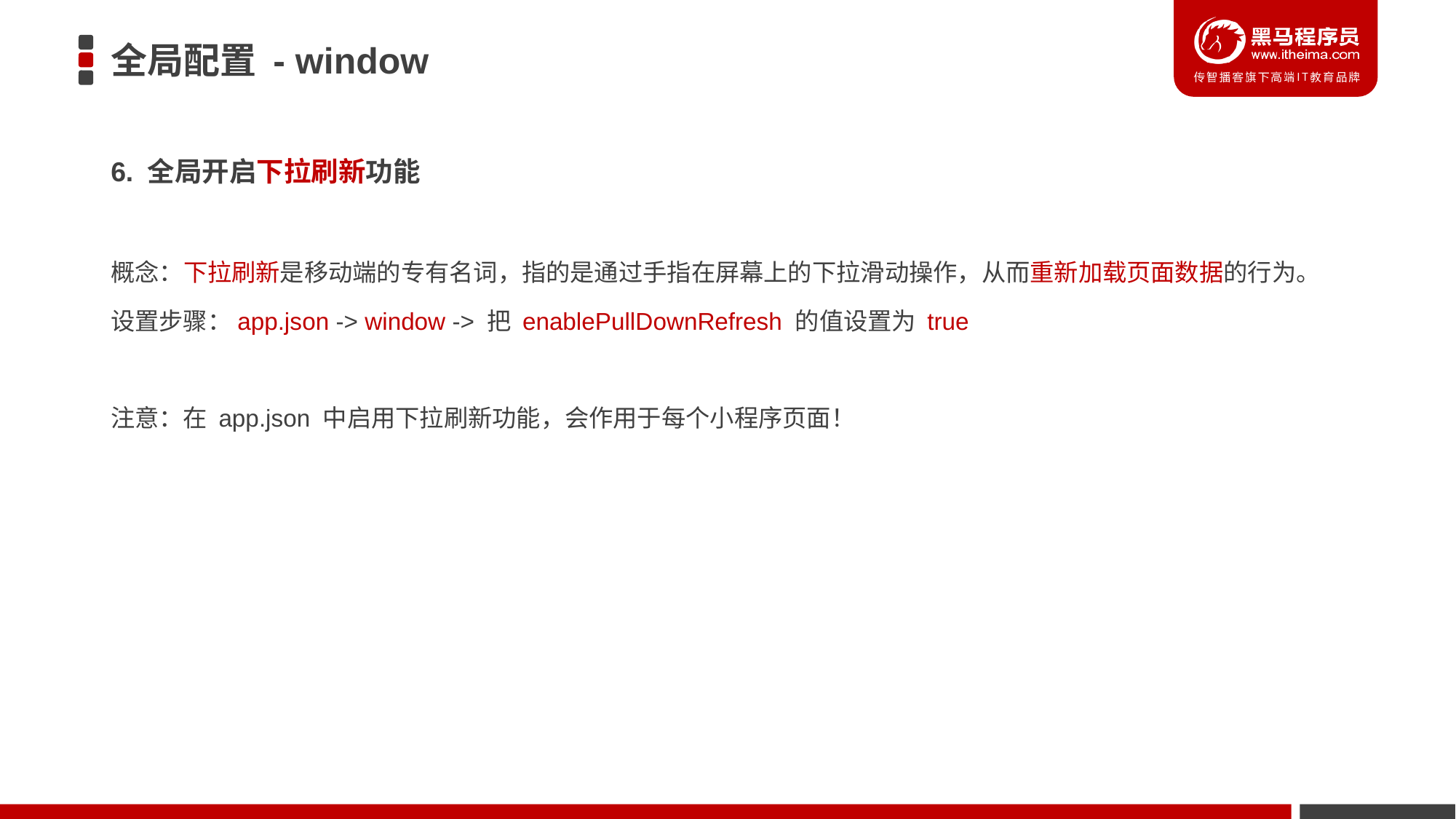

# 全局配置 - window
6. 全局开启下拉刷新功能
概念：下拉刷新是移动端的专有名词，指的是通过手指在屏幕上的下拉滑动操作，从而重新加载页面数据的行为。
设置步骤：app.json -> window -> 把 enablePullDownRefresh 的值设置为 true

注意：在 app.json 中启用下拉刷新功能，会作用于每个小程序页面！